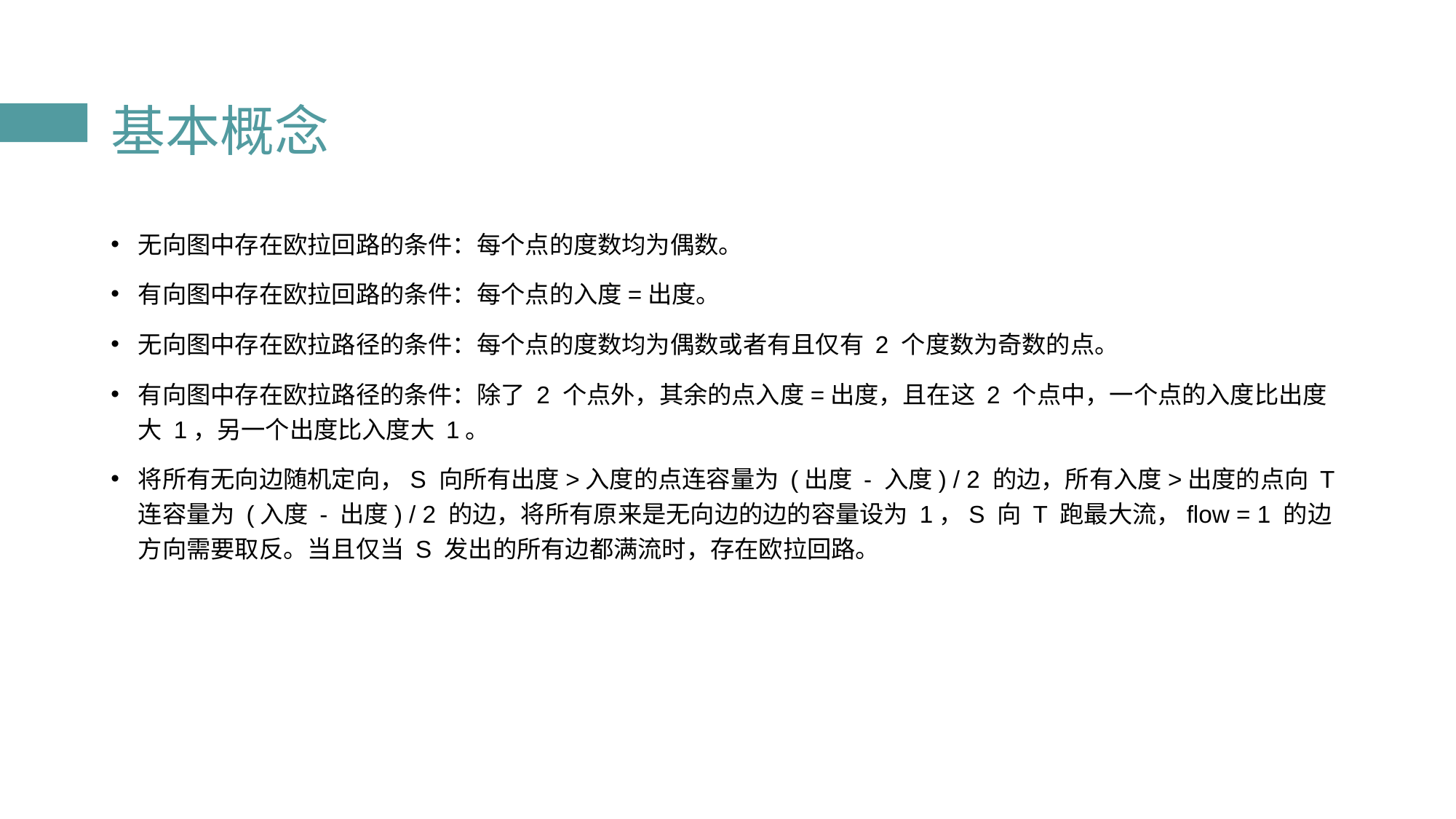

# 基本概念
无向图中存在欧拉回路的条件：每个点的度数均为偶数。
有向图中存在欧拉回路的条件：每个点的入度=出度。
无向图中存在欧拉路径的条件：每个点的度数均为偶数或者有且仅有 2 个度数为奇数的点。
有向图中存在欧拉路径的条件：除了 2 个点外，其余的点入度=出度，且在这 2 个点中，一个点的入度比出度大 1，另一个出度比入度大 1。
将所有无向边随机定向，S 向所有出度>入度的点连容量为 (出度 - 入度) / 2 的边，所有入度>出度的点向 T 连容量为 (入度 - 出度) / 2 的边，将所有原来是无向边的边的容量设为 1，S 向 T 跑最大流，flow = 1 的边方向需要取反。当且仅当 S 发出的所有边都满流时，存在欧拉回路。